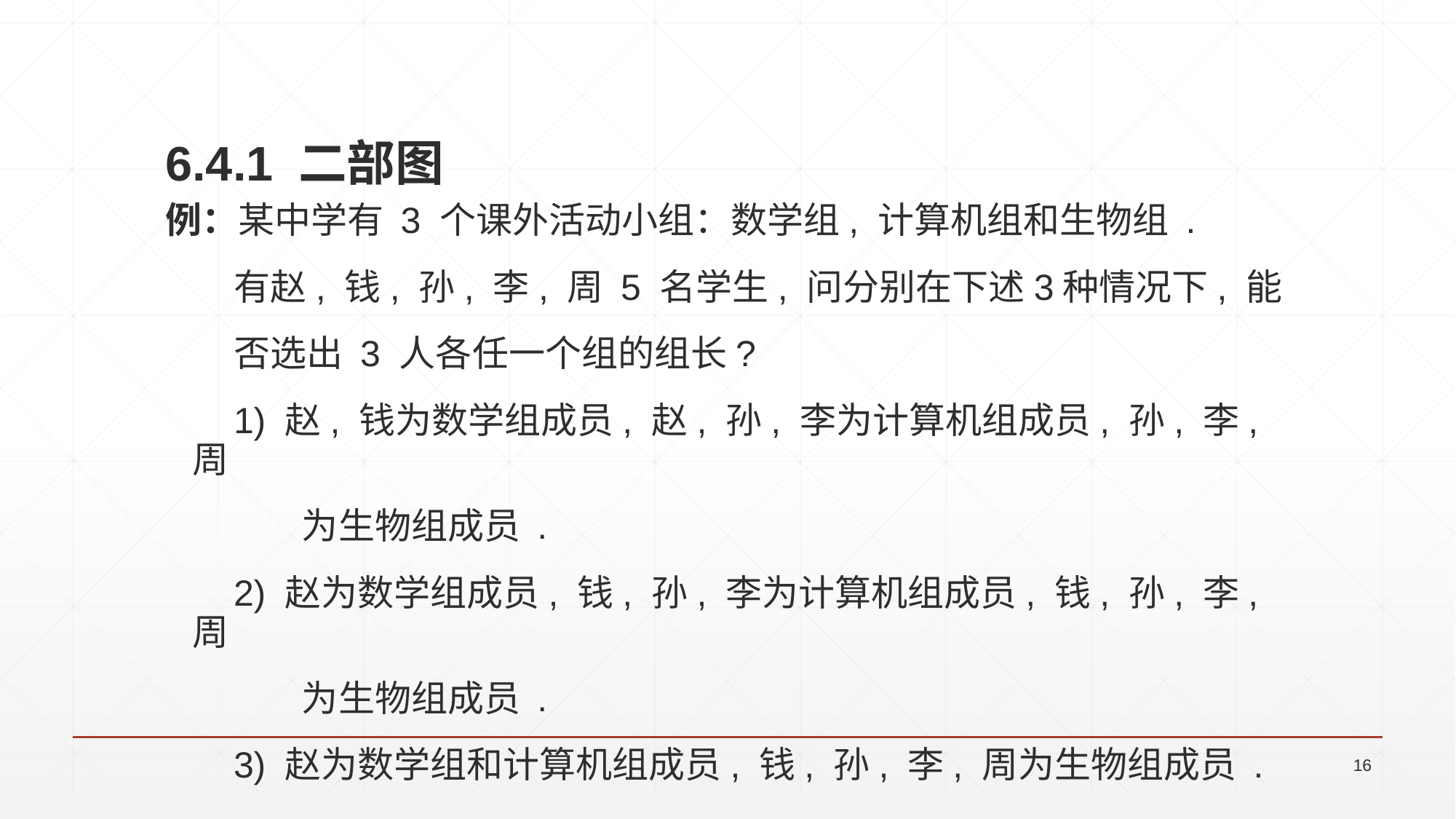

6.4.1 二部图
例：某中学有 3 个课外活动小组：数学组, 计算机组和生物组 .
	    有赵, 钱, 孙, 李, 周 5 名学生, 问分别在下述3种情况下, 能
	    否选出 3 人各任一个组的组长?
	    1) 赵, 钱为数学组成员, 赵, 孙, 李为计算机组成员, 孙, 李, 周
		为生物组成员 .
	    2) 赵为数学组成员, 钱, 孙, 李为计算机组成员, 钱, 孙, 李, 周
		为生物组成员 .
	    3) 赵为数学组和计算机组成员, 钱, 孙, 李, 周为生物组成员 .
16